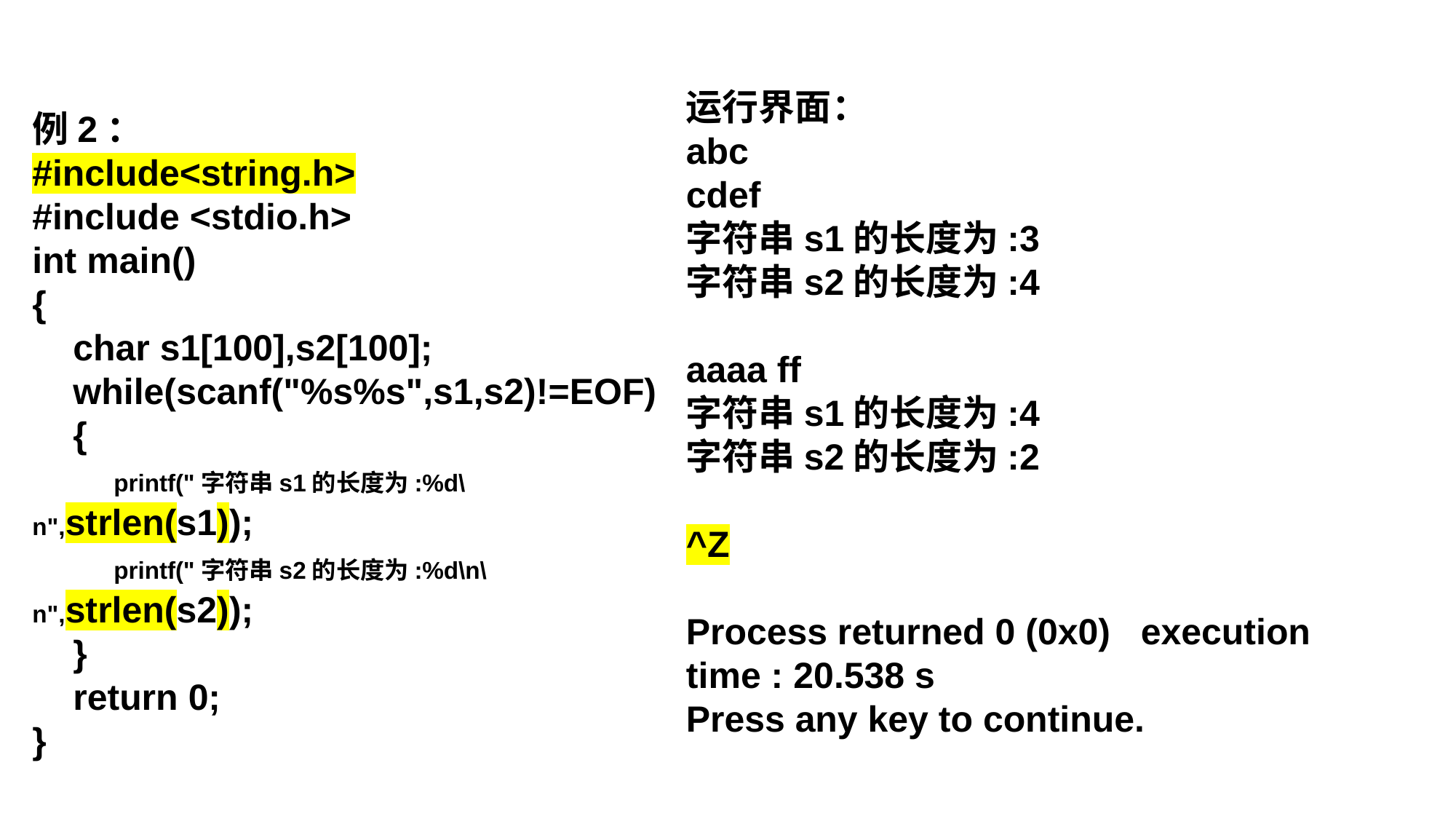

运行界面：
abc
cdef
字符串s1的长度为:3
字符串s2的长度为:4

aaaa ff
字符串s1的长度为:4
字符串s2的长度为:2

^Z

Process returned 0 (0x0)   execution time : 20.538 s
Press any key to continue.
例2：
#include<string.h>
#include <stdio.h>
int main()
{
    char s1[100],s2[100];
    while(scanf("%s%s",s1,s2)!=EOF)
    {
        printf("字符串s1的长度为:%d\n",strlen(s1));
        printf("字符串s2的长度为:%d\n\n",strlen(s2));
    }
    return 0;
}